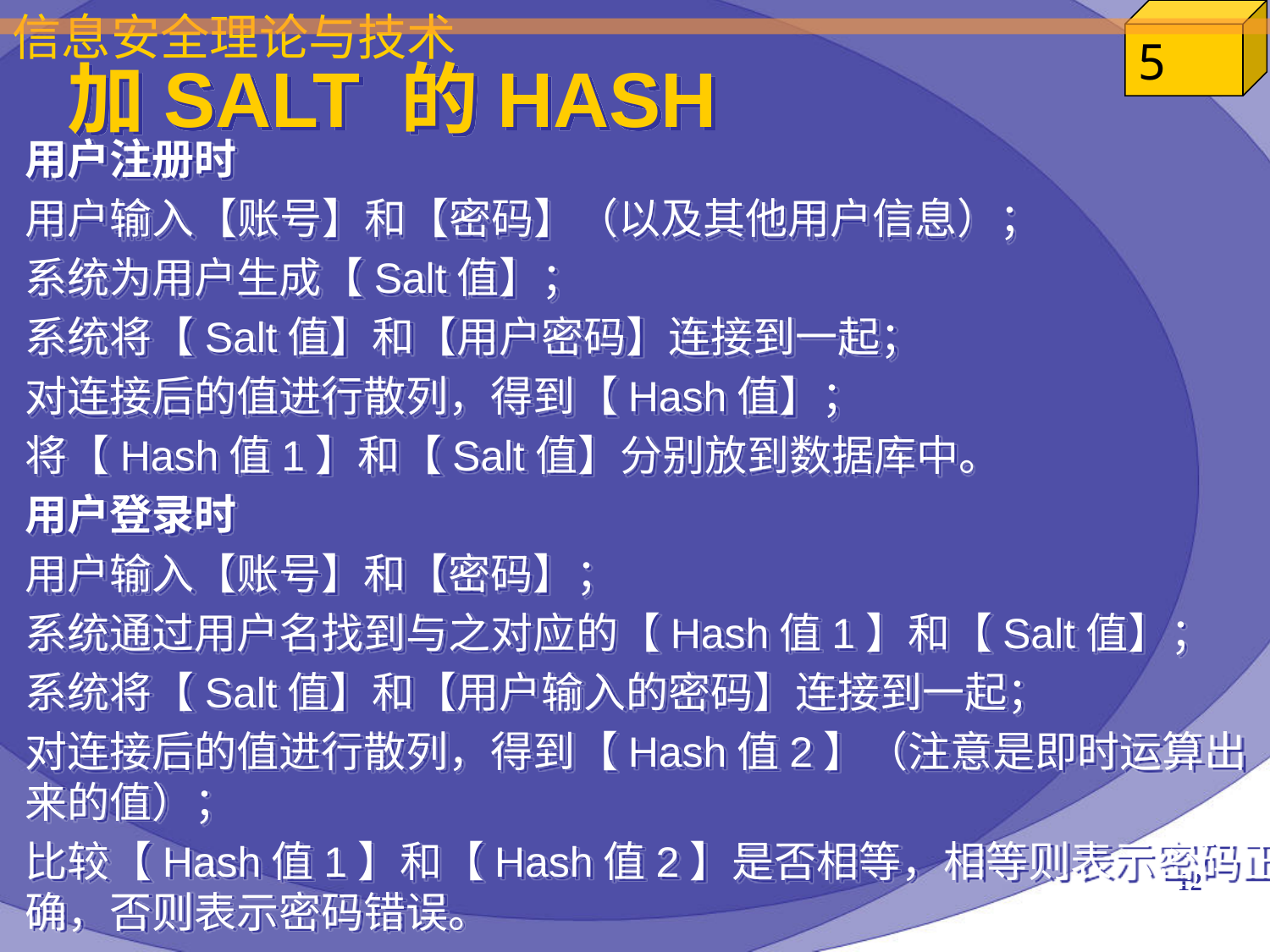

加SALT 的HASH
用户注册时
用户输入【账号】和【密码】（以及其他用户信息）；
系统为用户生成【Salt值】；
系统将【Salt值】和【用户密码】连接到一起；
对连接后的值进行散列，得到【Hash值】；
将【Hash值1】和【Salt值】分别放到数据库中。
用户登录时
用户输入【账号】和【密码】；
系统通过用户名找到与之对应的【Hash值1】和【Salt值】；
系统将【Salt值】和【用户输入的密码】连接到一起；
对连接后的值进行散列，得到【Hash值2】（注意是即时运算出来的值）；
比较【Hash值1】和【Hash值2】是否相等，相等则表示密码正确，否则表示密码错误。

12